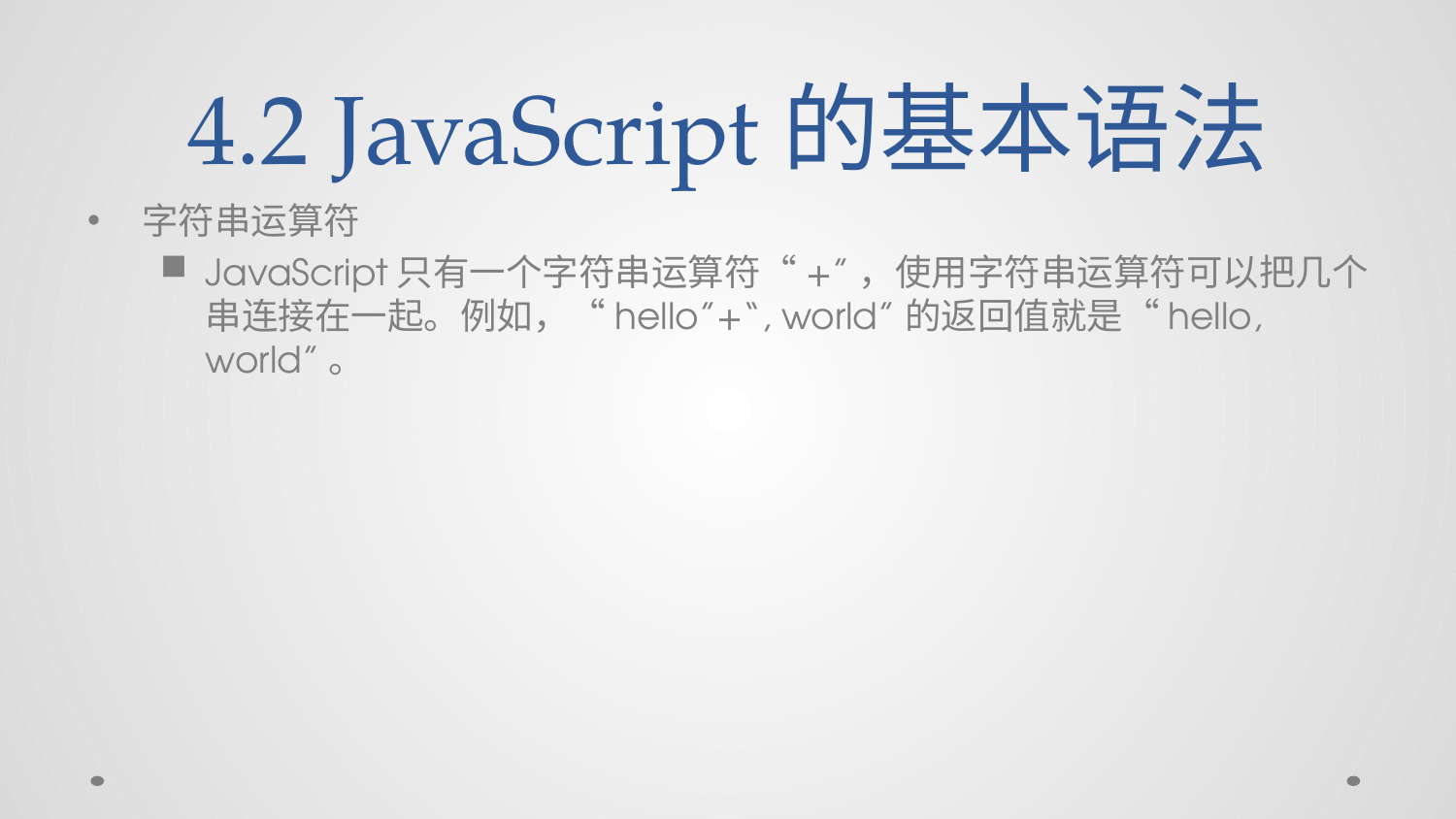

# 4.2 JavaScript的基本语法
字符串运算符
JavaScript只有一个字符串运算符“+”，使用字符串运算符可以把几个串连接在一起。例如，“hello”+“, world”的返回值就是“hello, world”。